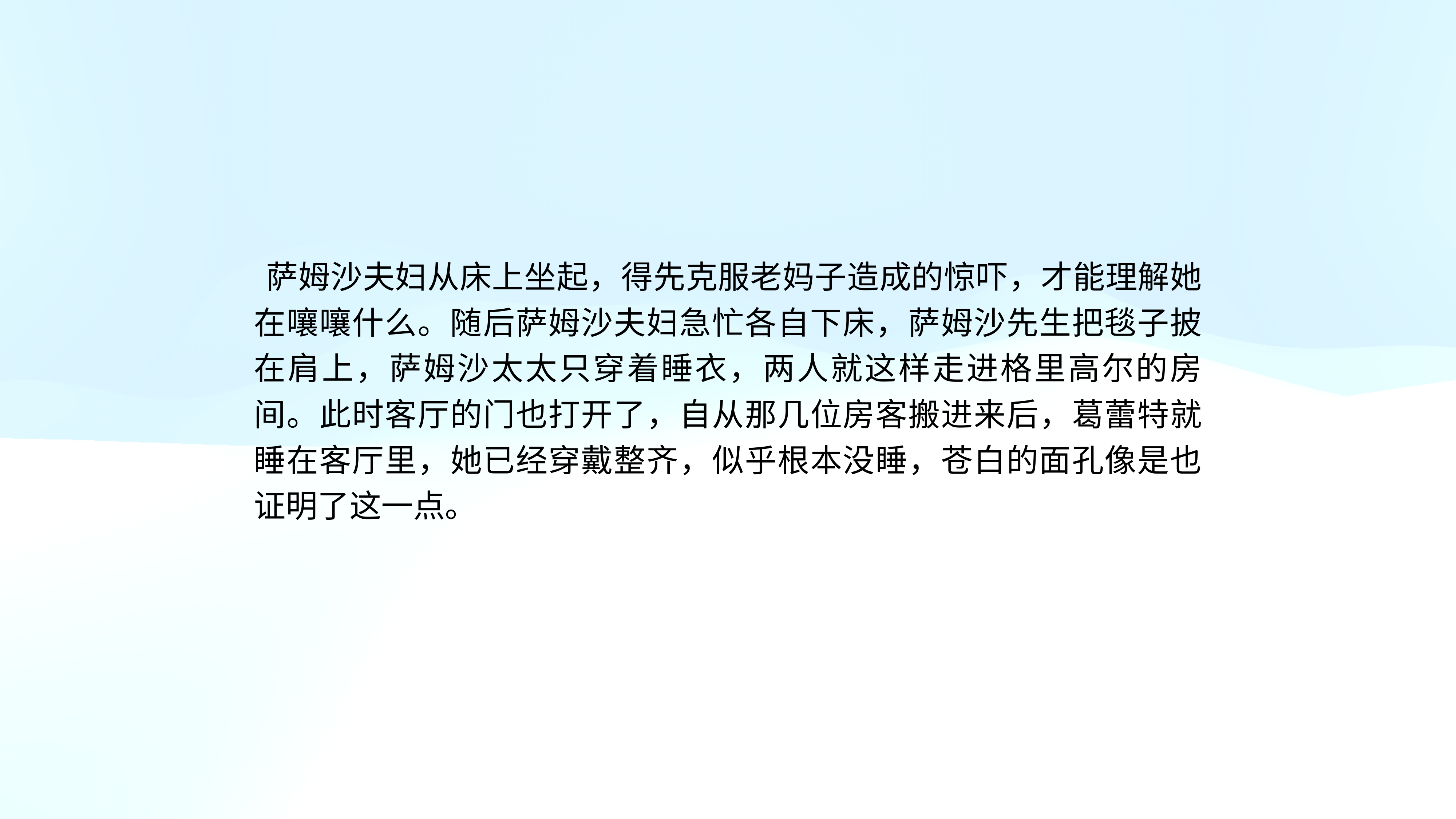

萨姆沙夫妇从床上坐起，得先克服老妈子造成的惊吓，才能理解她在嚷嚷什么。随后萨姆沙夫妇急忙各自下床，萨姆沙先生把毯子披在肩上，萨姆沙太太只穿着睡衣，两人就这样走进格里高尔的房间。此时客厅的门也打开了，自从那几位房客搬进来后，葛蕾特就睡在客厅里，她已经穿戴整齐，似乎根本没睡，苍白的面孔像是也证明了这一点。